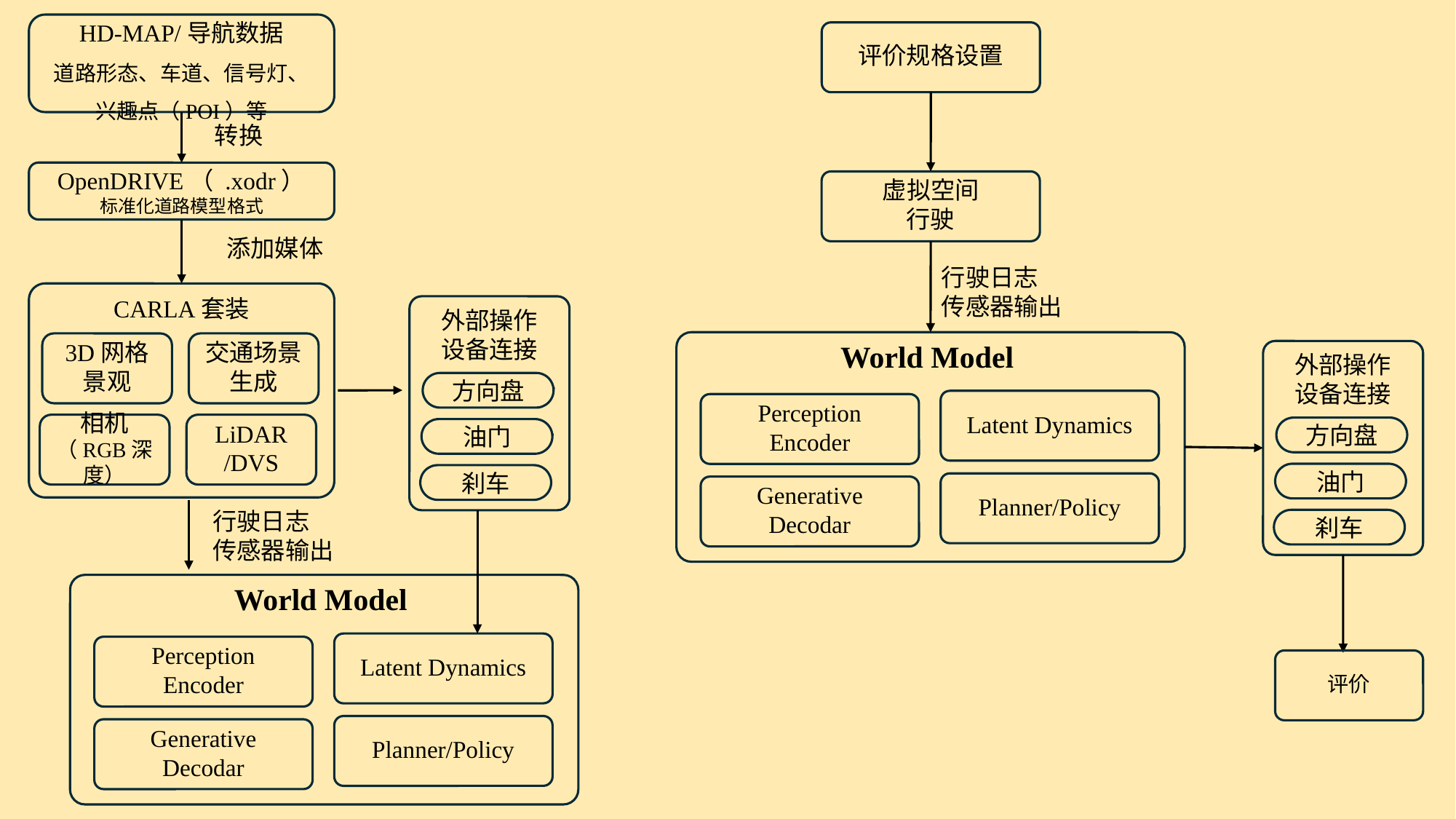

HD-MAP/导航数据
道路形态、车道、信号灯、兴趣点（POI）等
评价规格设置
转换
OpenDRIVE（ .xodr）
标准化道路模型格式
虚拟空间
行驶
添加媒体
行驶日志
传感器输出
CARLA套装

外部操作
设备连接

World Model
3D网格
景观
交通场景生成
外部操作
设备连接
方向盘
油门
刹车
方向盘
Latent Dynamics
Perception
Encoder
相机
（RGB深度）
LiDAR
/DVS
油门
刹车
Planner/Policy
Generative
Decodar
行驶日志
传感器输出

World Model
Latent Dynamics
Perception
Encoder
评价
Planner/Policy
Generative
Decodar